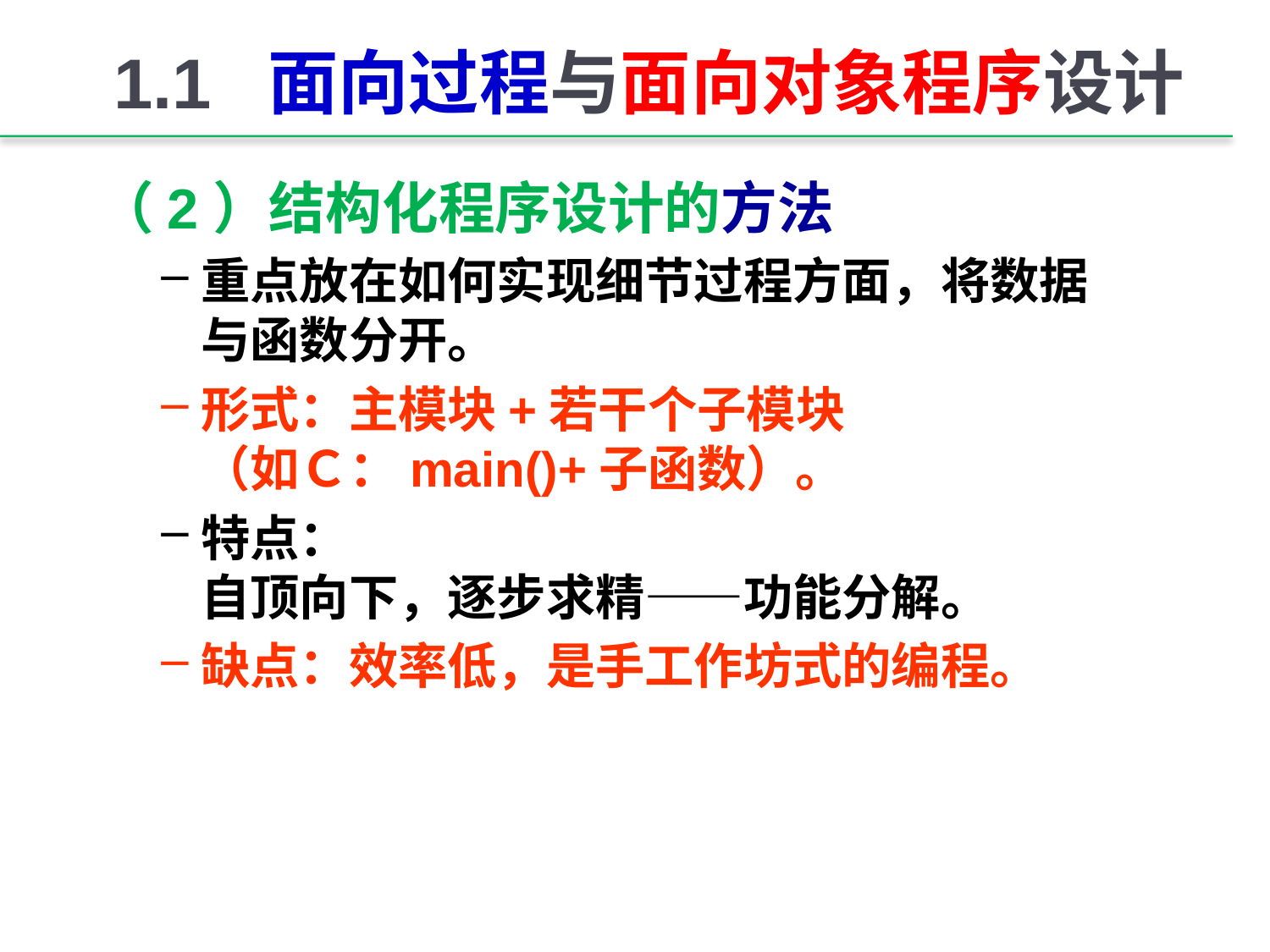

# 1.1  面向过程与面向对象程序设计
（2）结构化程序设计的方法
重点放在如何实现细节过程方面，将数据与函数分开。
形式：主模块+若干个子模块
（如Ｃ：main()+子函数）。
特点：
自顶向下，逐步求精——功能分解。
缺点：效率低，是手工作坊式的编程。